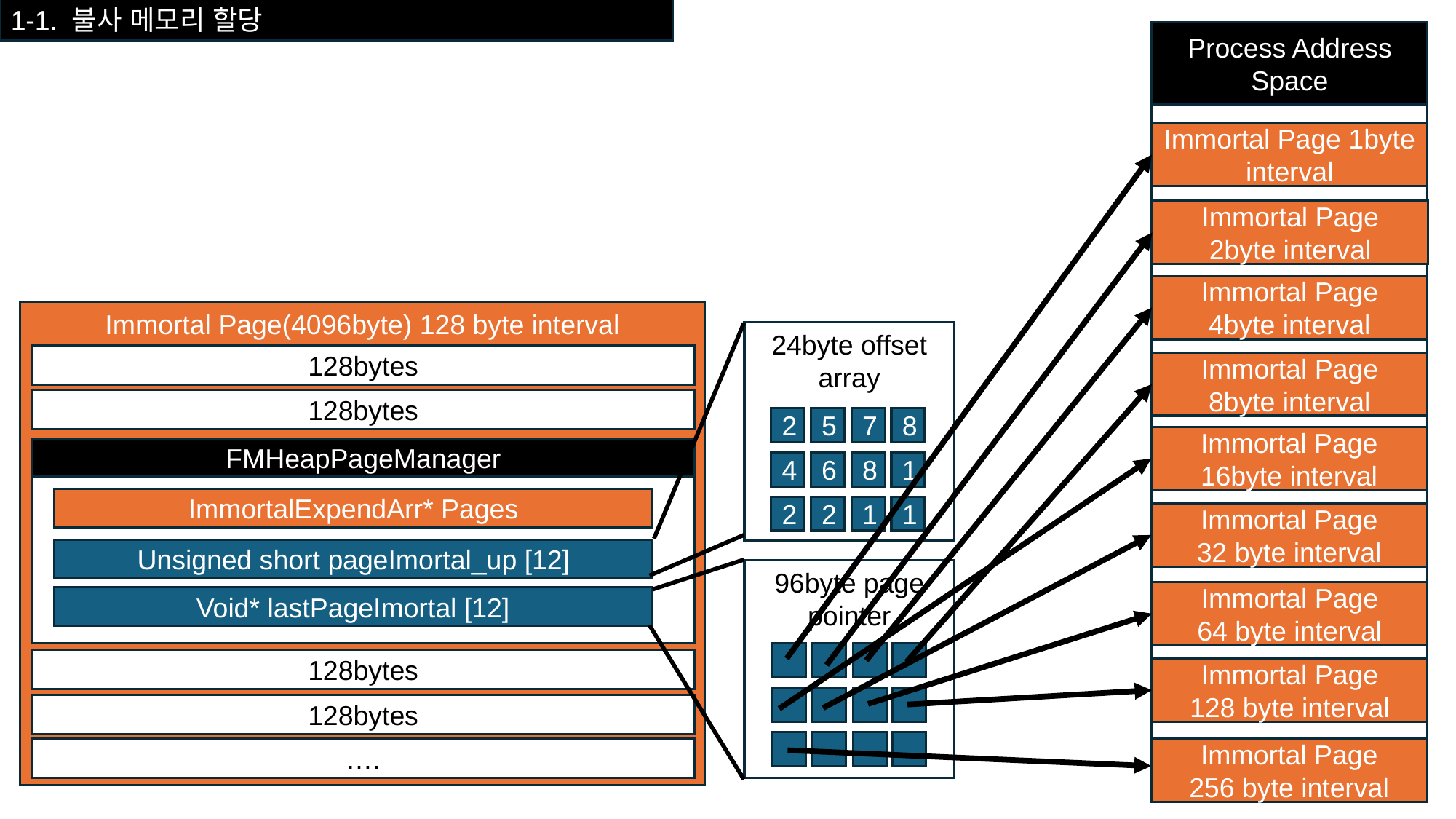

1-1. 불사 메모리 할당
Process Address Space

Immortal Page 1byte interval
Immortal Page
2byte interval
Immortal Page
4byte interval
Immortal Page(4096byte) 128 byte interval

24byte offset array
128bytes
Immortal Page
8byte interval
128bytes
2
5
7
8
Immortal Page
16byte interval
FMHeapPageManager
4
6
8
1

ImmortalExpendArr* Pages
2
2
1
1
Immortal Page
32 byte interval
Unsigned short pageImortal_up [12]
96byte page pointer
Immortal Page
64 byte interval
Void* lastPageImortal [12]

128bytes
Immortal Page
128 byte interval

128bytes

….
Immortal Page
256 byte interval